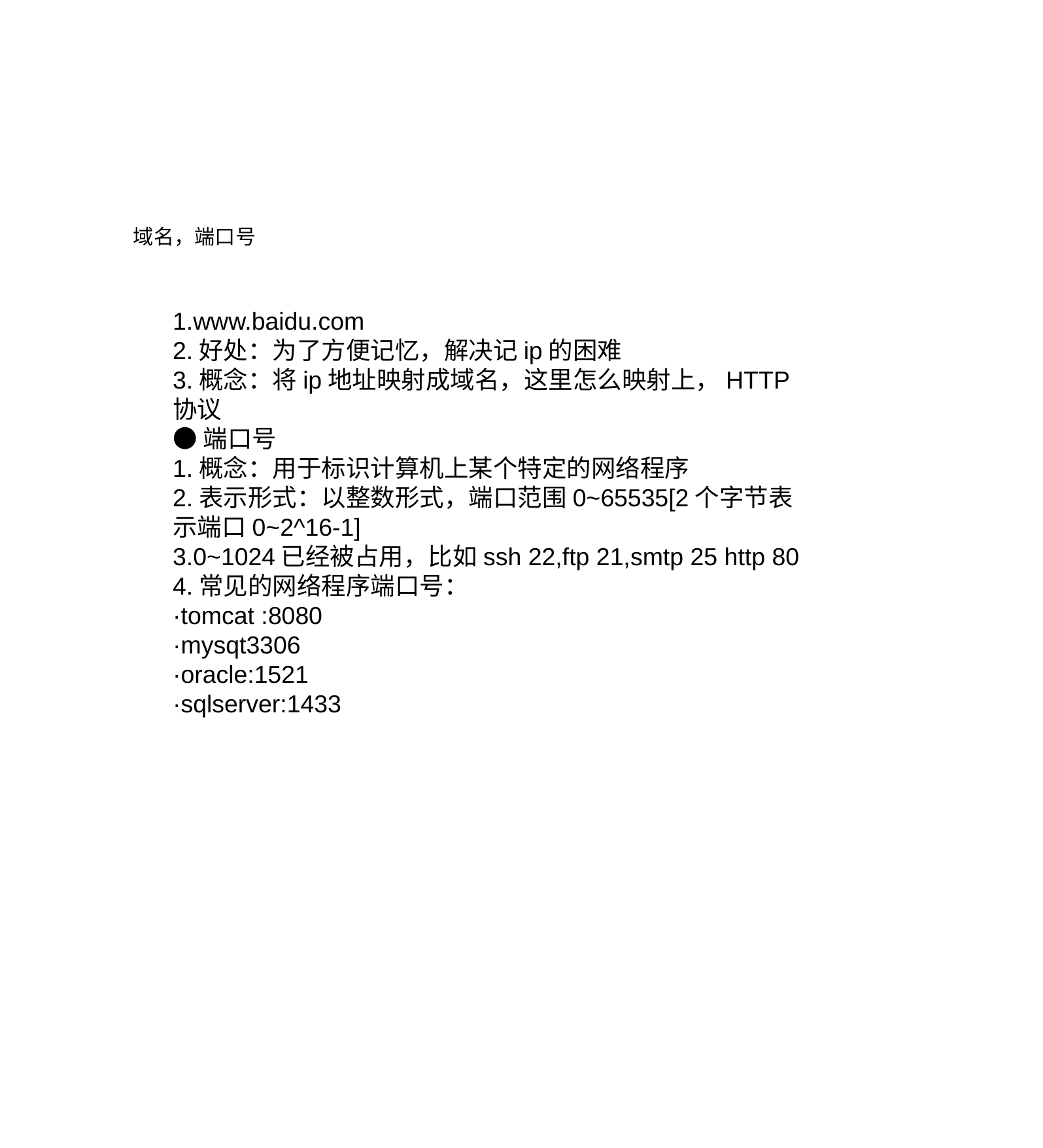

域名，端口号
1.www.baidu.com
2.好处：为了方便记忆，解决记ip的困难
3.概念：将ip地址映射成域名，这里怎么映射上，HTTP协议
●端口号
1.概念：用于标识计算机上某个特定的网络程序
2.表示形式：以整数形式，端口范围0~65535[2个字节表示端口0~2^16-1]
3.0~1024已经被占用，比如ssh 22,ftp 21,smtp 25 http 80
4.常见的网络程序端口号：
·tomcat :8080
·mysqt3306
·oracle:1521
·sqlserver:1433